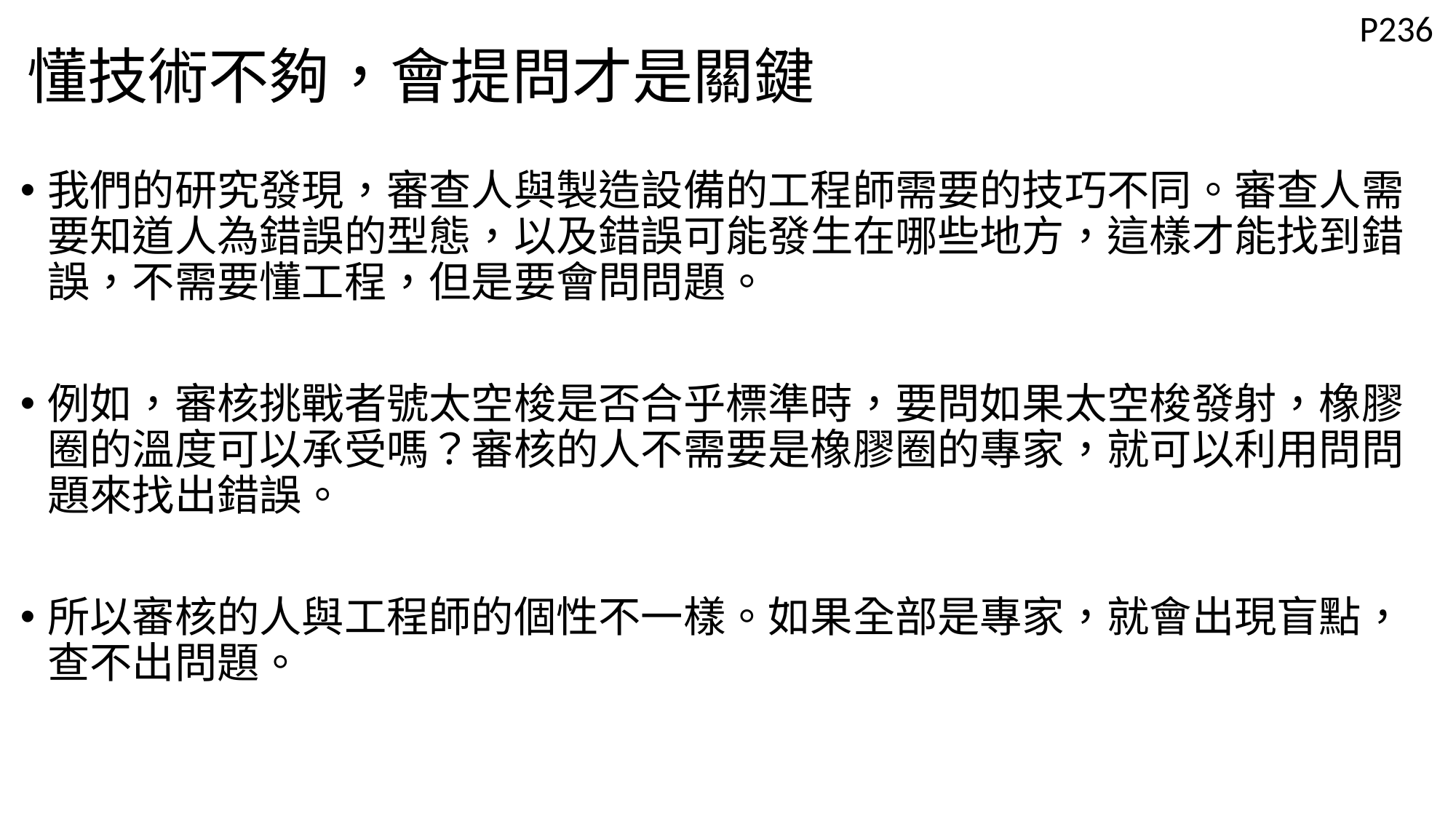

# 懂技術不夠，會提問才是關鍵
P236
我們的研究發現，審查人與製造設備的工程師需要的技巧不同。審查人需要知道人為錯誤的型態，以及錯誤可能發生在哪些地方，這樣才能找到錯誤，不需要懂工程，但是要會問問題。

例如，審核挑戰者號太空梭是否合乎標準時，要問如果太空梭發射，橡膠圈的溫度可以承受嗎？審核的人不需要是橡膠圈的專家，就可以利用問問題來找出錯誤。

所以審核的人與工程師的個性不一樣。如果全部是專家，就會出現盲點，查不出問題。